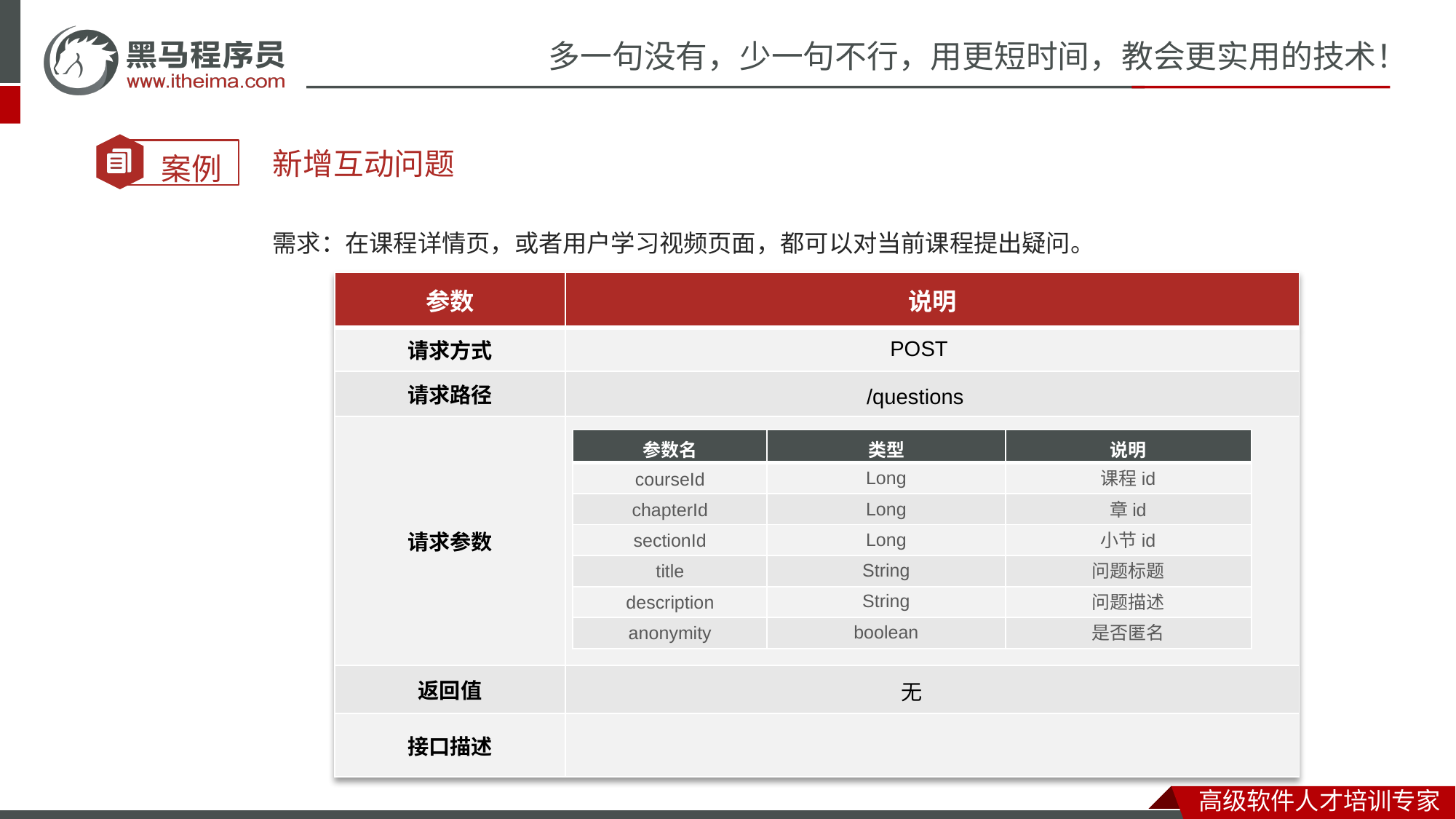

新增互动问题
需求：在课程详情页，或者用户学习视频页面，都可以对当前课程提出疑问。
| 参数 | 说明 |
| --- | --- |
| 请求方式 |  |
| 请求路径 |  |
| 请求参数 |  |
| 返回值 |  |
| 接口描述 |  |
POST
/questions
| 参数名 | 类型 | 说明 |
| --- | --- | --- |
|  |  |  |
|  |  |  |
|  |  |  |
|  |  |  |
|  |  |  |
|  |  |  |
Long
课程id
courseId
Long
章id
chapterId
Long
小节id
sectionId
String
问题标题
title
String
问题描述
description
boolean
是否匿名
anonymity
无